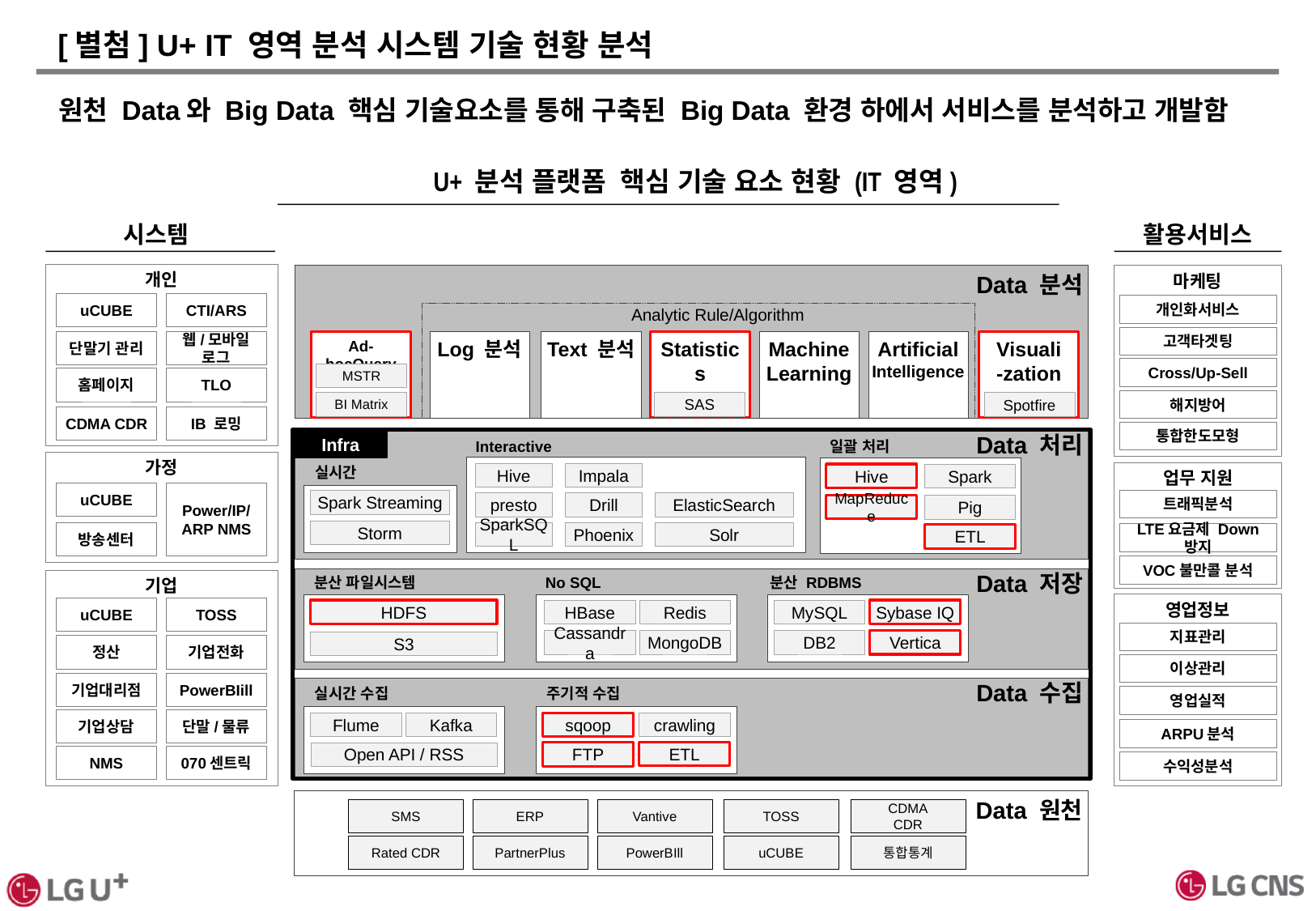

# [별첨] U+ IT 영역 분석 시스템 기술 현황 분석
원천 Data와 Big Data 핵심 기술요소를 통해 구축된 Big Data 환경 하에서 서비스를 분석하고 개발함
U+ 분석 플랫폼  핵심 기술 요소 현황 (IT 영역)

시스템

활용서비스

개인
Data 분석
마케팅
uCUBE
CTI/ARS
개인화서비스
Analytic Rule/Algorithm

고객타겟팅
단말기 관리
웹/모바일 로그
Log 분석
Text 분석
Statistics
Machine
Learning

Artificial
Intelligence
Visuali
-zation

Ad-hocQuery
Cross/Up-Sell
MSTR
홈페이지
TLO
해지방어
SAS
BI Matrix
Spotfire
CDMA CDR
IB 로밍
통합한도모형
Infra

Data 처리
Interactive

Hive
Impala
presto
Drill
ElasticSearch
SparkSQL
Phoenix
Solr
일괄 처리

Hive
Spark
MapReduce
Pig
ETL
가정

실시간
업무 지원
Power/IP/
ARP NMS
uCUBE

트래픽분석
Spark Streaming
Storm
방송센터
LTE요금제 Down 방지
VOC불만콜 분석
분산 파일시스템

HDFS
S3
No SQL
분산 RDBMS
Data 저장
기업

영업정보

uCUBE
TOSS
HBase
Redis
MySQL
Sybase IQ
지표관리
Cassandra
MongoDB
DB2
Vertica
정산
기업전화
이상관리
기업대리점
PowerBIill
Data 수집
실시간 수집

Flume
Kafka
Open API / RSS
주기적 수집
영업실적

sqoop
crawling
FTP
기업상담
단말/물류
ARPU분석
ETL
NMS
070센트릭
수익성분석
Data 원천
SMS
ERP
Vantive
TOSS
CDMA
CDR
Rated CDR
PartnerPlus
PowerBIll
uCUBE
통합통계